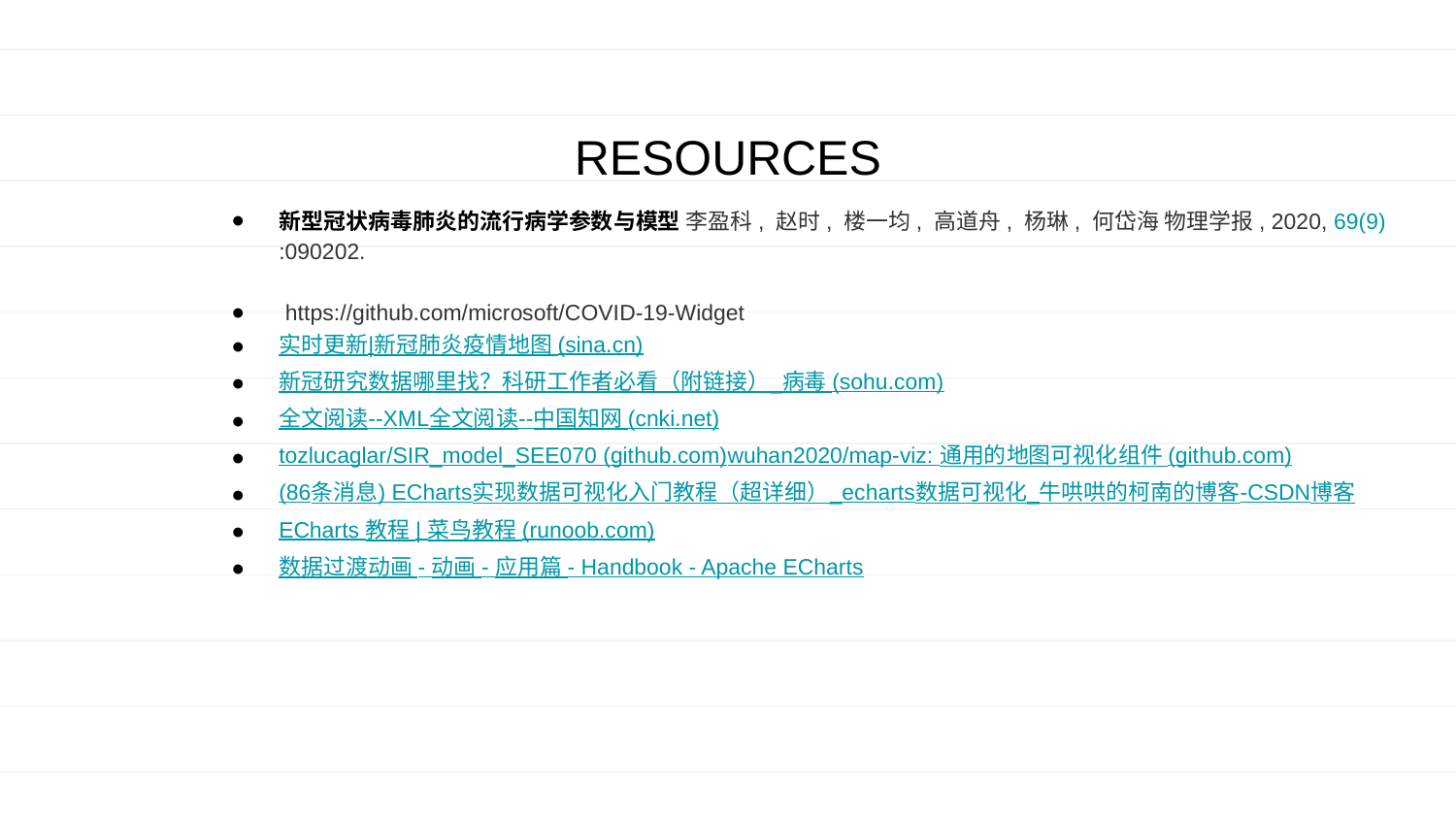

# RESOURCES
新型冠状病毒肺炎的流行病学参数与模型 李盈科, 赵时, 楼一均, 高道舟, 杨琳, 何岱海 物理学报, 2020, 69(9):090202.

 https://github.com/microsoft/COVID-19-Widget
实时更新|新冠肺炎疫情地图 (sina.cn)
新冠研究数据哪里找？科研工作者必看（附链接）_病毒 (sohu.com)
全文阅读--XML全文阅读--中国知网 (cnki.net)
tozlucaglar/SIR_model_SEE070 (github.com)wuhan2020/map-viz: 通用的地图可视化组件 (github.com)
(86条消息) ECharts实现数据可视化入门教程（超详细）_echarts数据可视化_牛哄哄的柯南的博客-CSDN博客
ECharts 教程 | 菜鸟教程 (runoob.com)
数据过渡动画 - 动画 - 应用篇 - Handbook - Apache ECharts